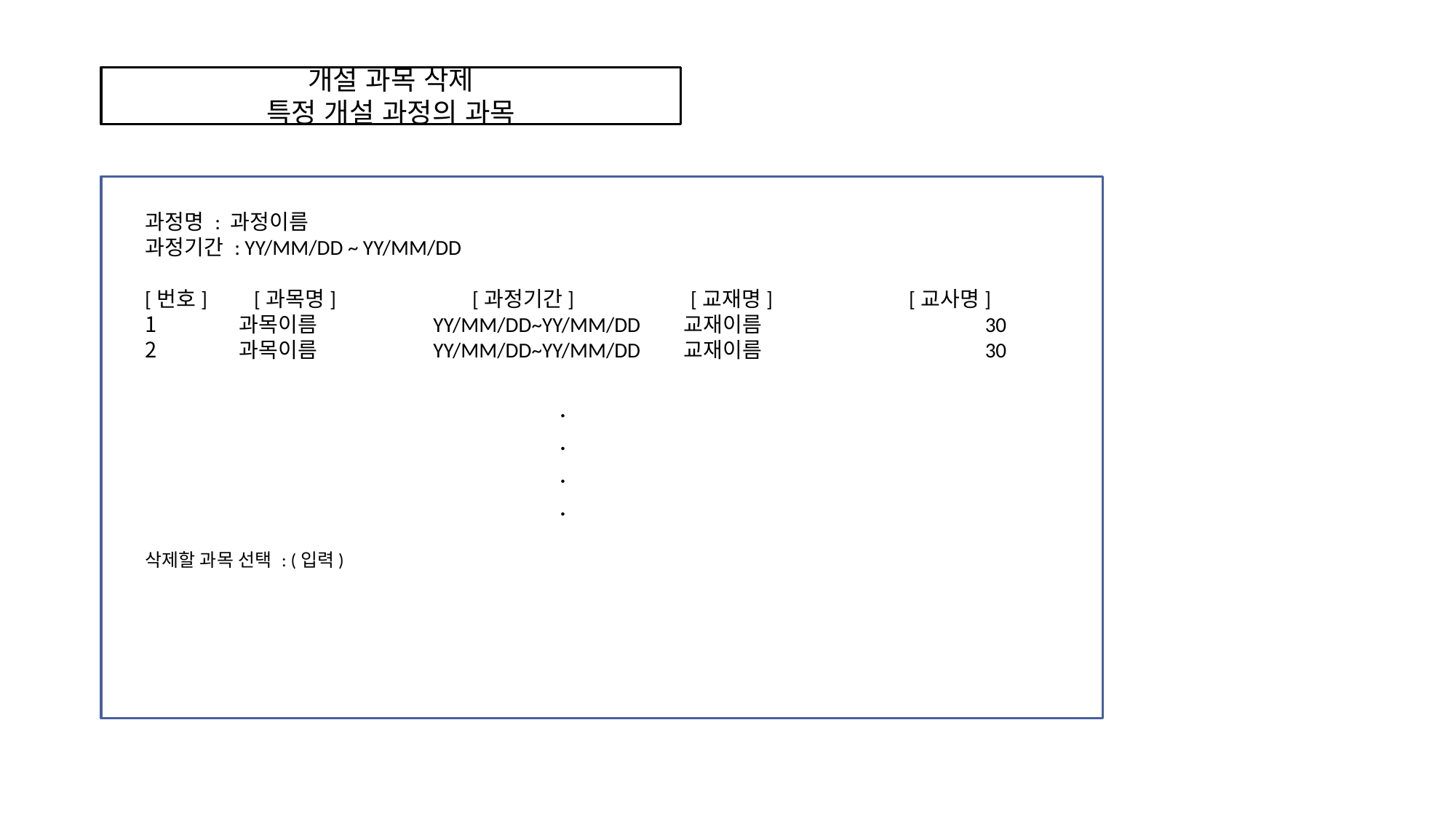

개설 과목 삭제
특정 개설 과정의 과목

과정명 : 과정이름
과정기간 : YY/MM/DD ~ YY/MM/DD
[번호]	[과목명]		[과정기간]		[교재명]		[교사명]
        과목이름	    YY/MM/DD~YY/MM/DD        교재이름		     30
        과목이름	    YY/MM/DD~YY/MM/DD        교재이름		     30
.
.
.
.

삭제할 과목 선택 : (입력)